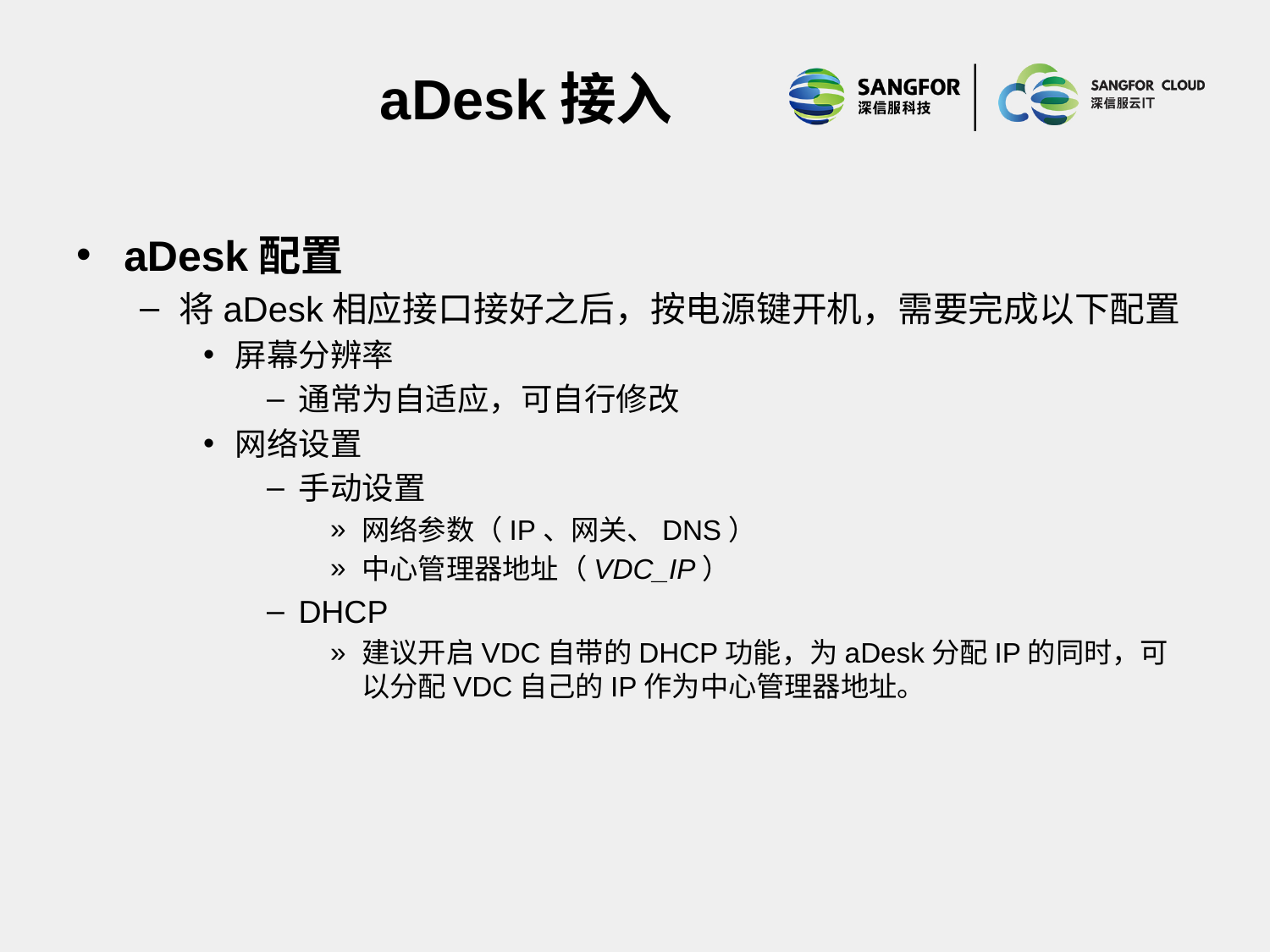

# aDesk接入
aDesk配置
将aDesk相应接口接好之后，按电源键开机，需要完成以下配置
屏幕分辨率
通常为自适应，可自行修改
网络设置
手动设置
网络参数（IP、网关、DNS）
中心管理器地址（VDC_IP）
DHCP
建议开启VDC自带的DHCP功能，为aDesk分配IP的同时，可以分配VDC自己的IP作为中心管理器地址。